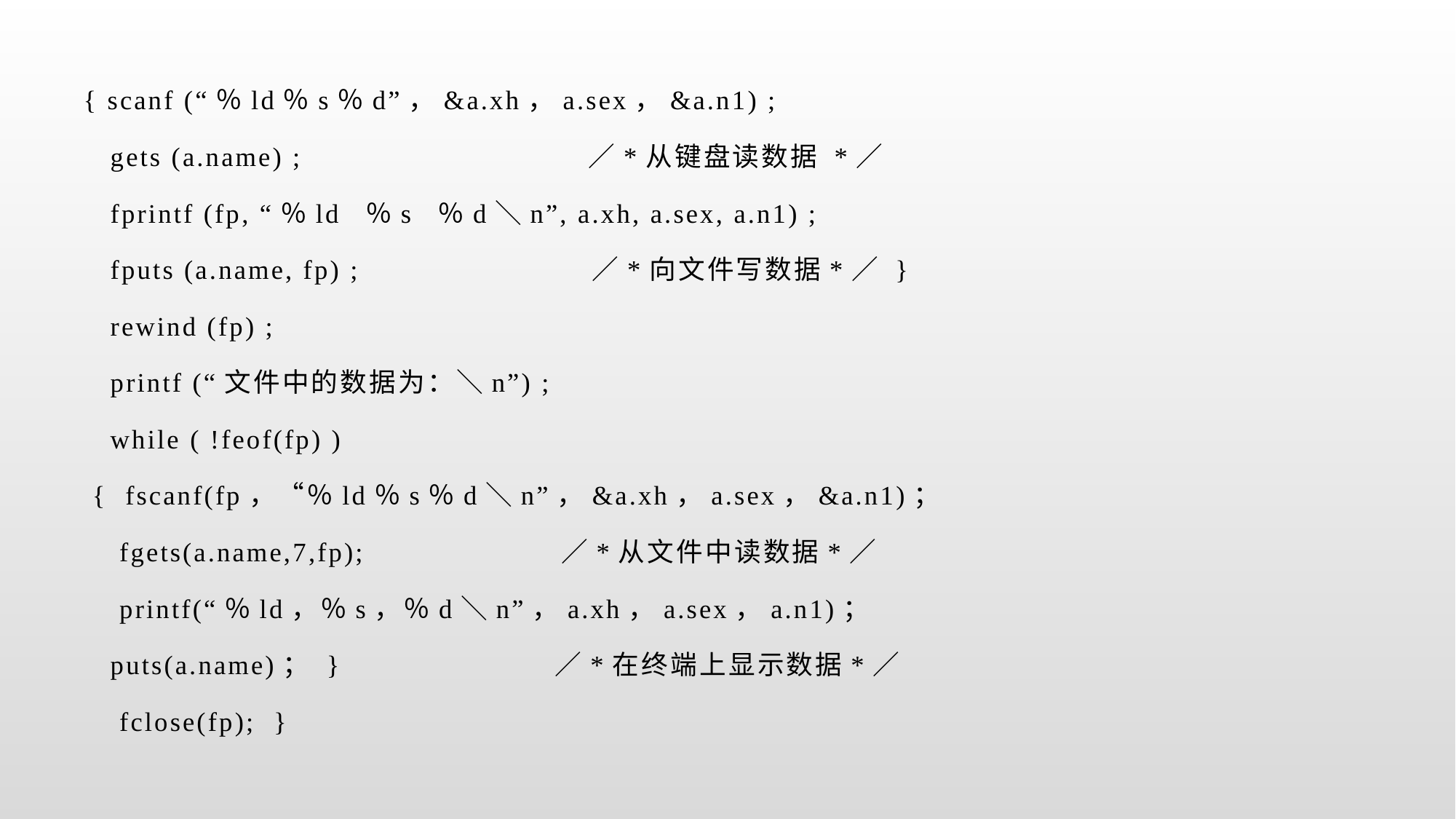

{ scanf (“％ld％s％d”，&a.xh，a.sex，&a.n1) ;
   gets (a.name) ;                               ／*从键盘读数据 *／
   fprintf (fp, “％ld  ％s  ％d＼n”, a.xh, a.sex, a.n1) ;
   fputs (a.name, fp) ;                         ／*向文件写数据*／ }
   rewind (fp) ;
   printf (“文件中的数据为：＼n”) ;
   while ( !feof(fp) )
 {  fscanf(fp，“％ld％s％d＼n”，&a.xh，a.sex，&a.n1)；
    fgets(a.name,7,fp);                     ／*从文件中读数据*／
    printf(“％ld，％s，％d＼n”，a.xh，a.sex，a.n1)；
   puts(a.name)； }                       ／*在终端上显示数据*／
    fclose(fp);  }